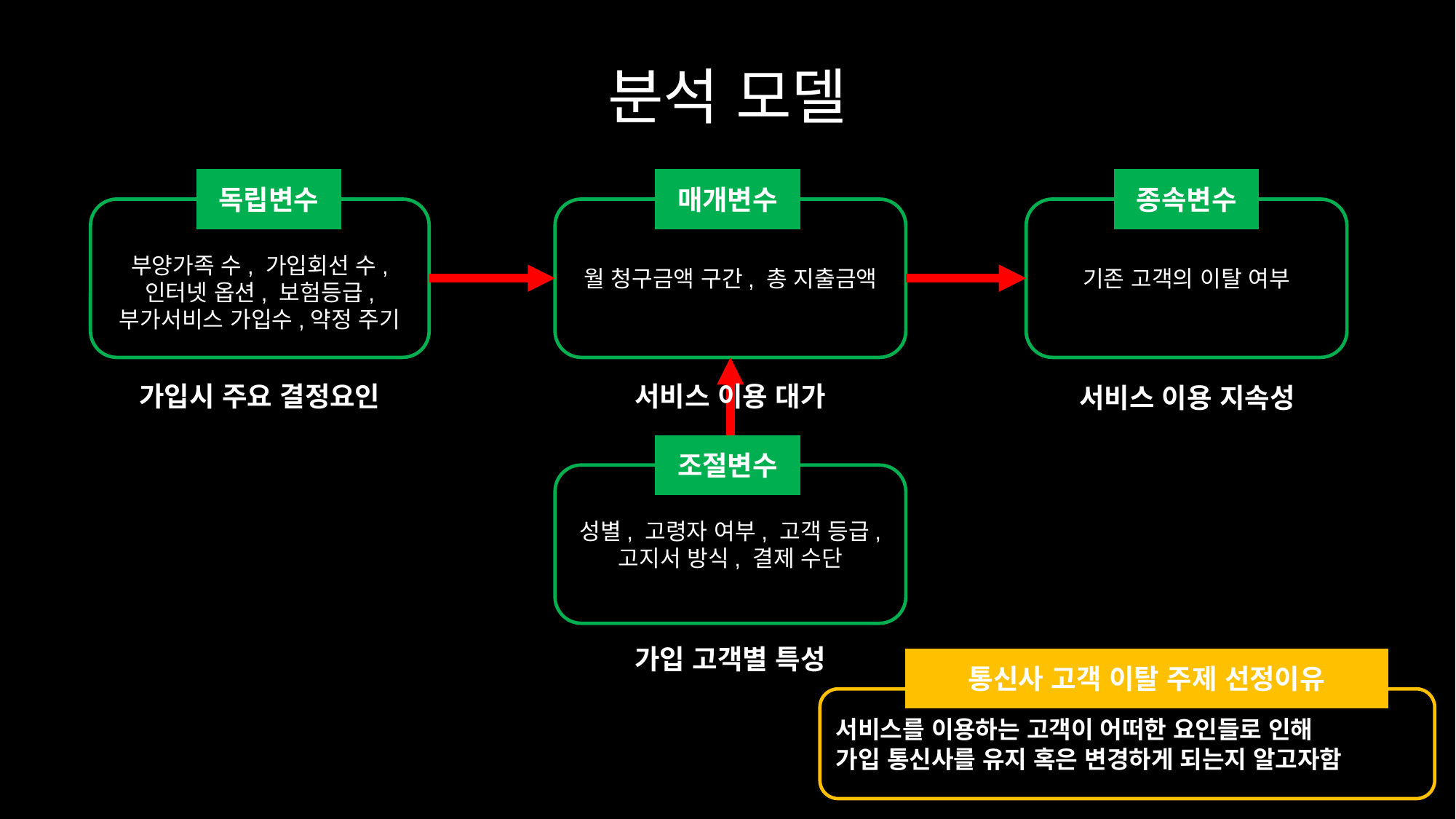

# 분석 모델
독립변수
매개변수
종속변수

부양가족 수, 가입회선 수,
인터넷 옵션, 보험등급,
부가서비스 가입수,약정 주기
월 청구금액 구간, 총 지출금액
기존 고객의 이탈 여부
가입시 주요 결정요인
서비스 이용 대가
서비스 이용 지속성
조절변수
성별, 고령자 여부, 고객 등급, 고지서 방식, 결제 수단
가입 고객별 특성
통신사 고객 이탈 주제 선정이유
서비스를 이용하는 고객이 어떠한 요인들로 인해
가입 통신사를 유지 혹은 변경하게 되는지 알고자함